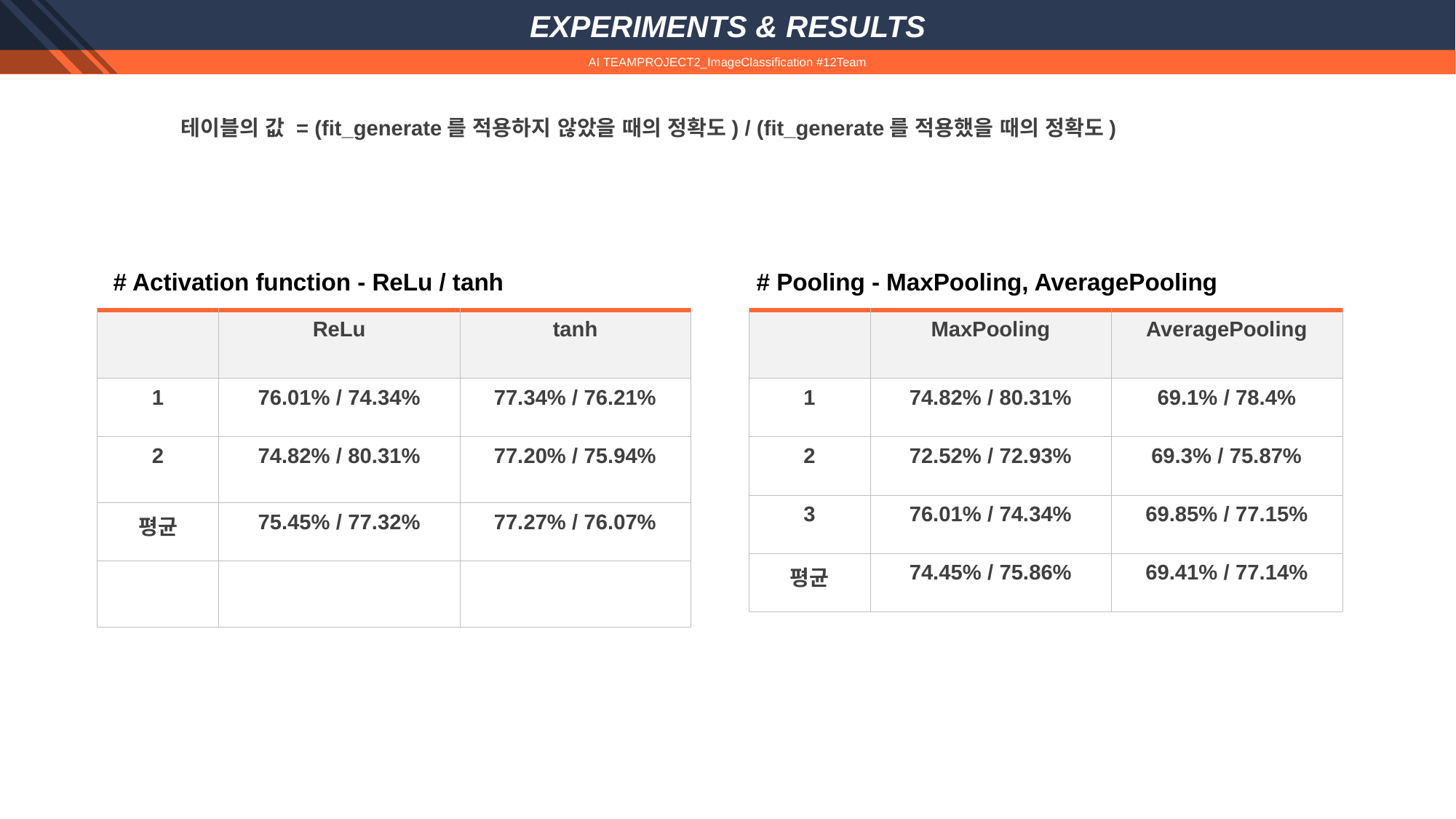

PPT PRESENTATION

EXPERIMENTS & RESULTS

AI TEAMPROJECT2_ImageClassification #12Team
Enjoy your stylish business and campus life with BIZCAM
테이블의 값 = (fit_generate를 적용하지 않았을 때의 정확도) / (fit_generate를 적용했을 때의 정확도)
# Activation function - ReLu / tanh
# Pooling - MaxPooling, AveragePooling
|  | ReLu | tanh |
| --- | --- | --- |
| 1 | 76.01% / 74.34% | 77.34% / 76.21% |
| 2 | 74.82% / 80.31% | 77.20% / 75.94% |
| 평균 | 75.45% / 77.32% | 77.27% / 76.07% |
|  |  |  |
|  | MaxPooling | AveragePooling |
| --- | --- | --- |
| 1 | 74.82% / 80.31% | 69.1% / 78.4% |
| 2 | 72.52% / 72.93% | 69.3% / 75.87% |
| 3 | 76.01% / 74.34% | 69.85% / 77.15% |
| 평균 | 74.45% / 75.86% | 69.41% / 77.14% |